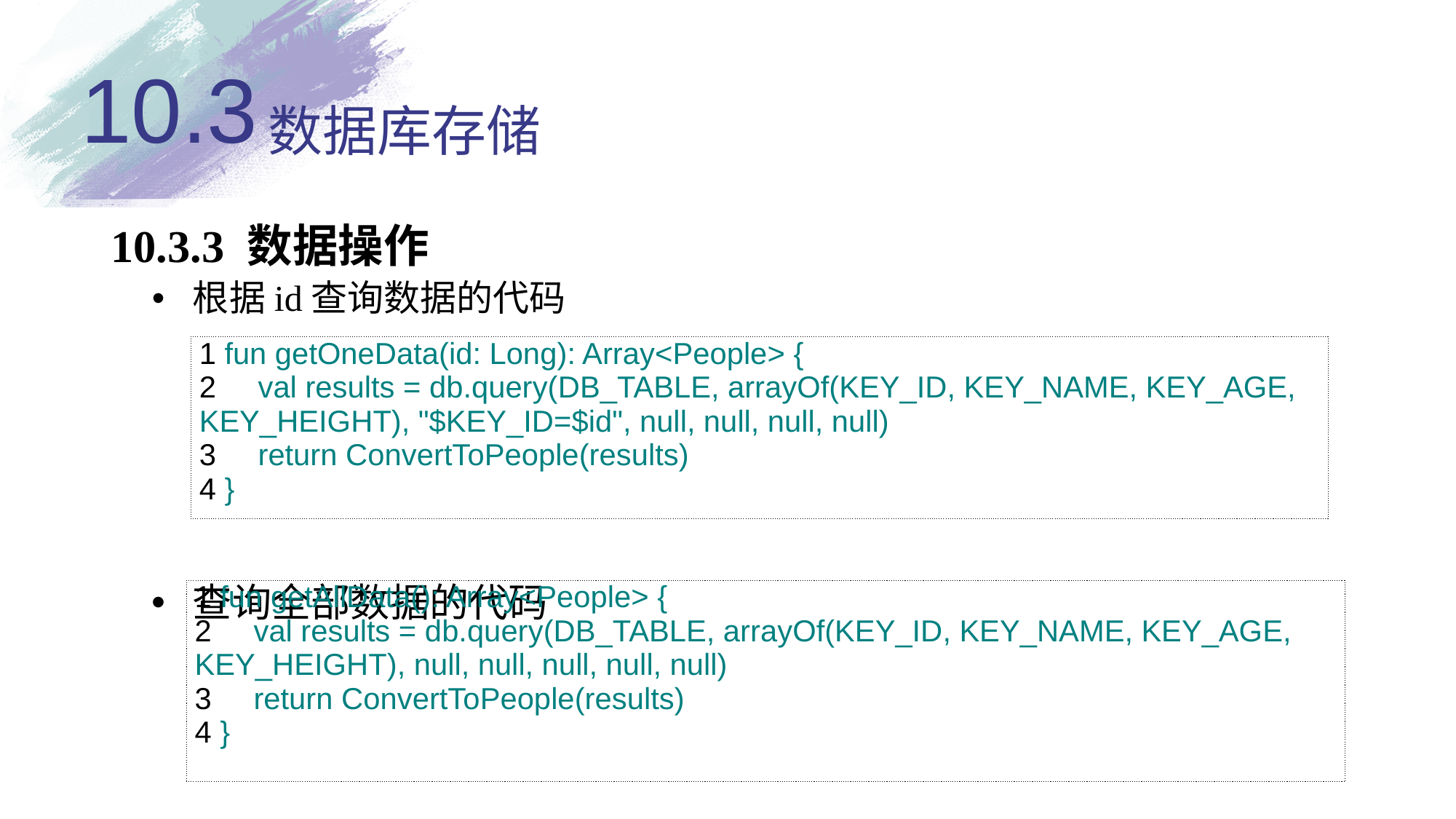

10.3
# 数据库存储
10.3.3 数据操作
根据id查询数据的代码

查询全部数据的代码
| 1 fun getOneData(id: Long): Array<People> { 2     val results = db.query(DB\_TABLE, arrayOf(KEY\_ID, KEY\_NAME, KEY\_AGE, KEY\_HEIGHT), "$KEY\_ID=$id", null, null, null, null) 3     return ConvertToPeople(results) 4 } |
| --- |
| 1 fun getAllData(): Array<People> { 2     val results = db.query(DB\_TABLE, arrayOf(KEY\_ID, KEY\_NAME, KEY\_AGE, KEY\_HEIGHT), null, null, null, null, null) 3     return ConvertToPeople(results) 4 } |
| --- |